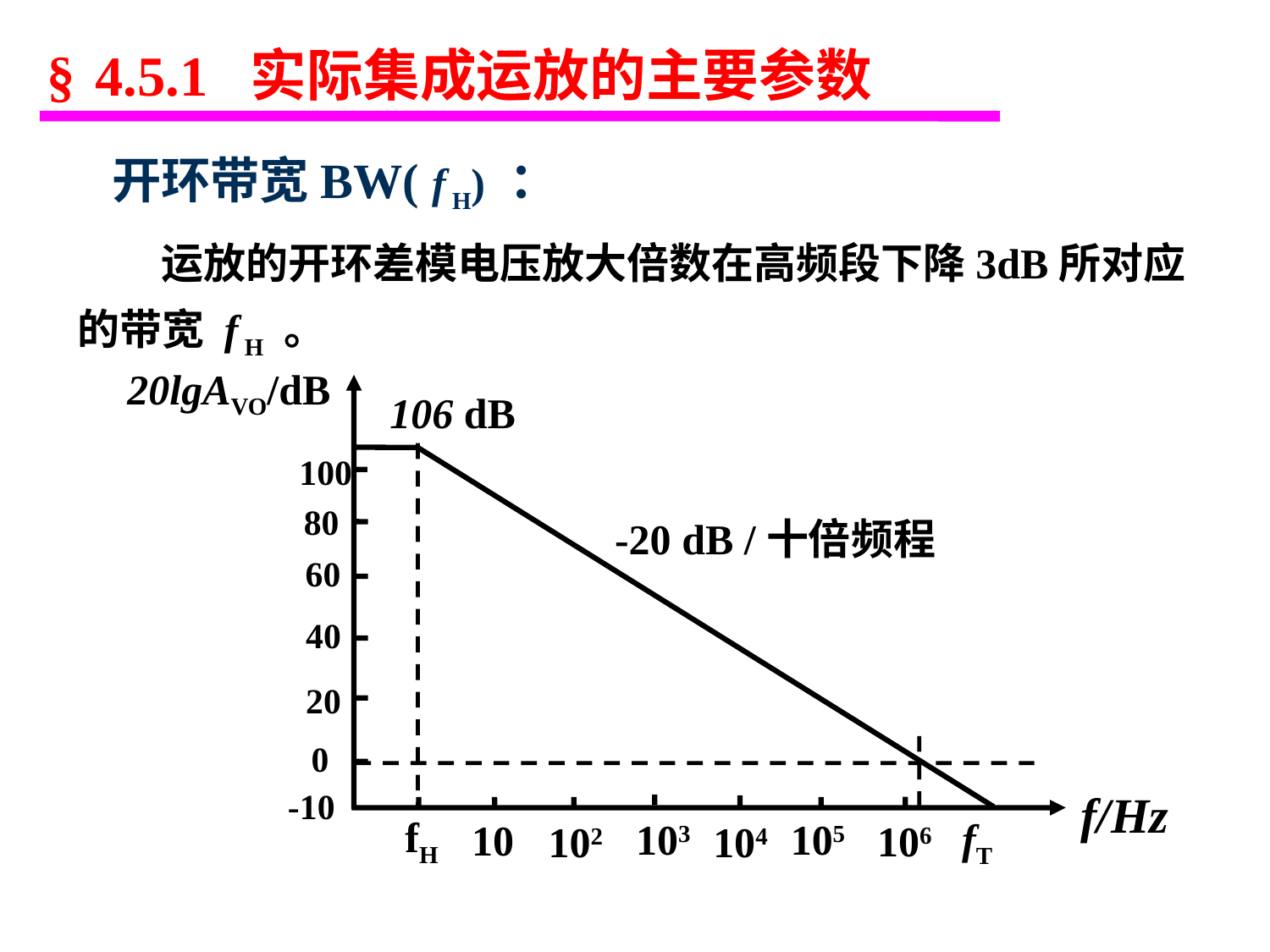

§ 4.5.1  实际集成运放的主要参数

  开环带宽BW( f H) ：
  　运放的开环差模电压放大倍数在高频段下降3dB所对应的带宽 f H 。
20lgAVO/dB

106 dB

100

80
-20 dB /十倍频程

60

40

20

0

-10
f/Hz

fH
fT
103
105
10

106
102
104